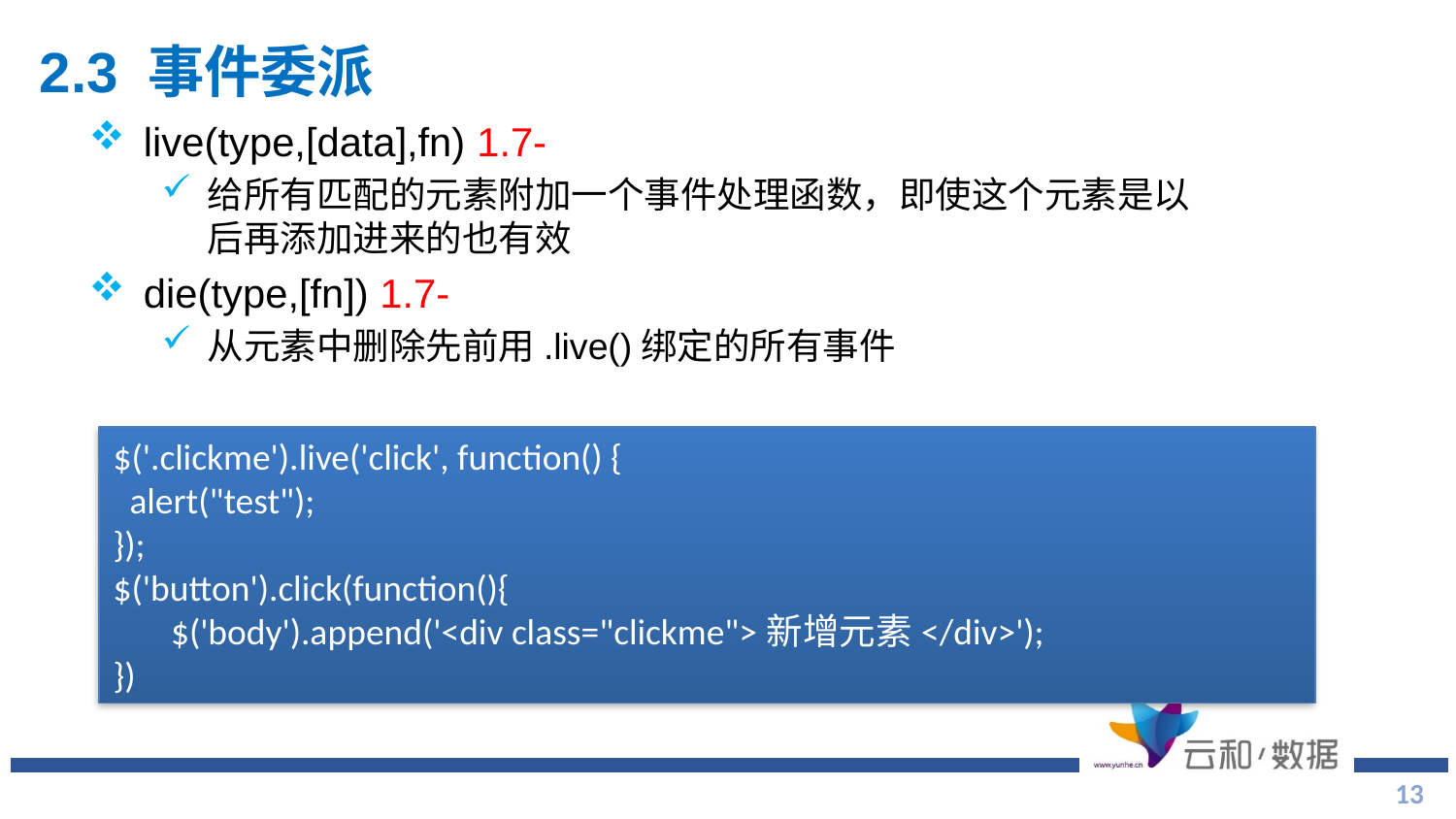

# 2.3 事件委派
live(type,[data],fn) 1.7-
给所有匹配的元素附加一个事件处理函数，即使这个元素是以后再添加进来的也有效
die(type,[fn]) 1.7-
从元素中删除先前用.live()绑定的所有事件
$('.clickme').live('click', function() {
  alert("test");
});
$('button').click(function(){
       $('body').append('<div class="clickme">新增元素</div>');
})
13